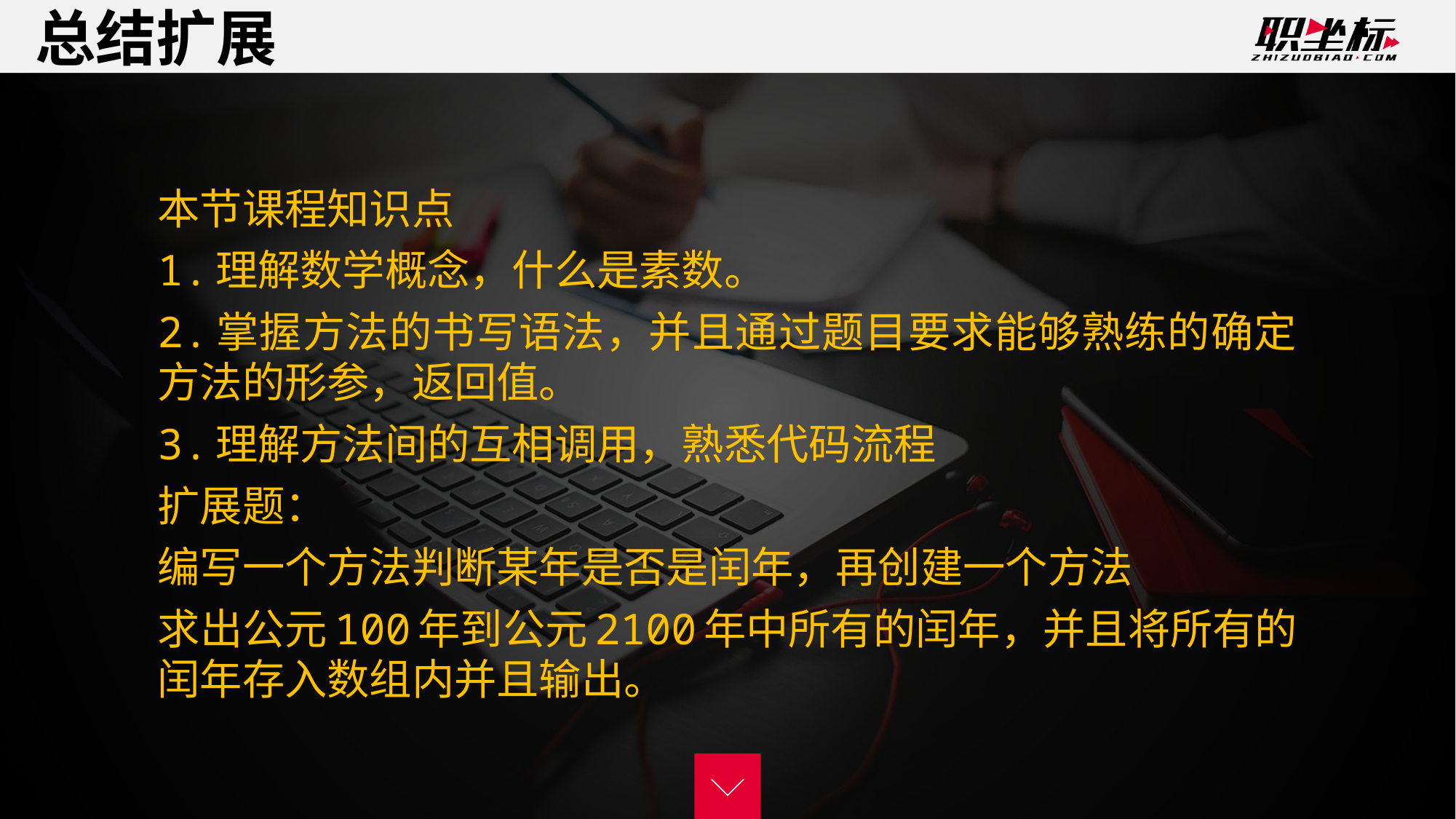

总结扩展

本节课程知识点
1.理解数学概念，什么是素数。
2.掌握方法的书写语法，并且通过题目要求能够熟练的确定方法的形参，返回值。
3.理解方法间的互相调用，熟悉代码流程
扩展题：
编写一个方法判断某年是否是闰年，再创建一个方法
求出公元100年到公元2100年中所有的闰年，并且将所有的闰年存入数组内并且输出。